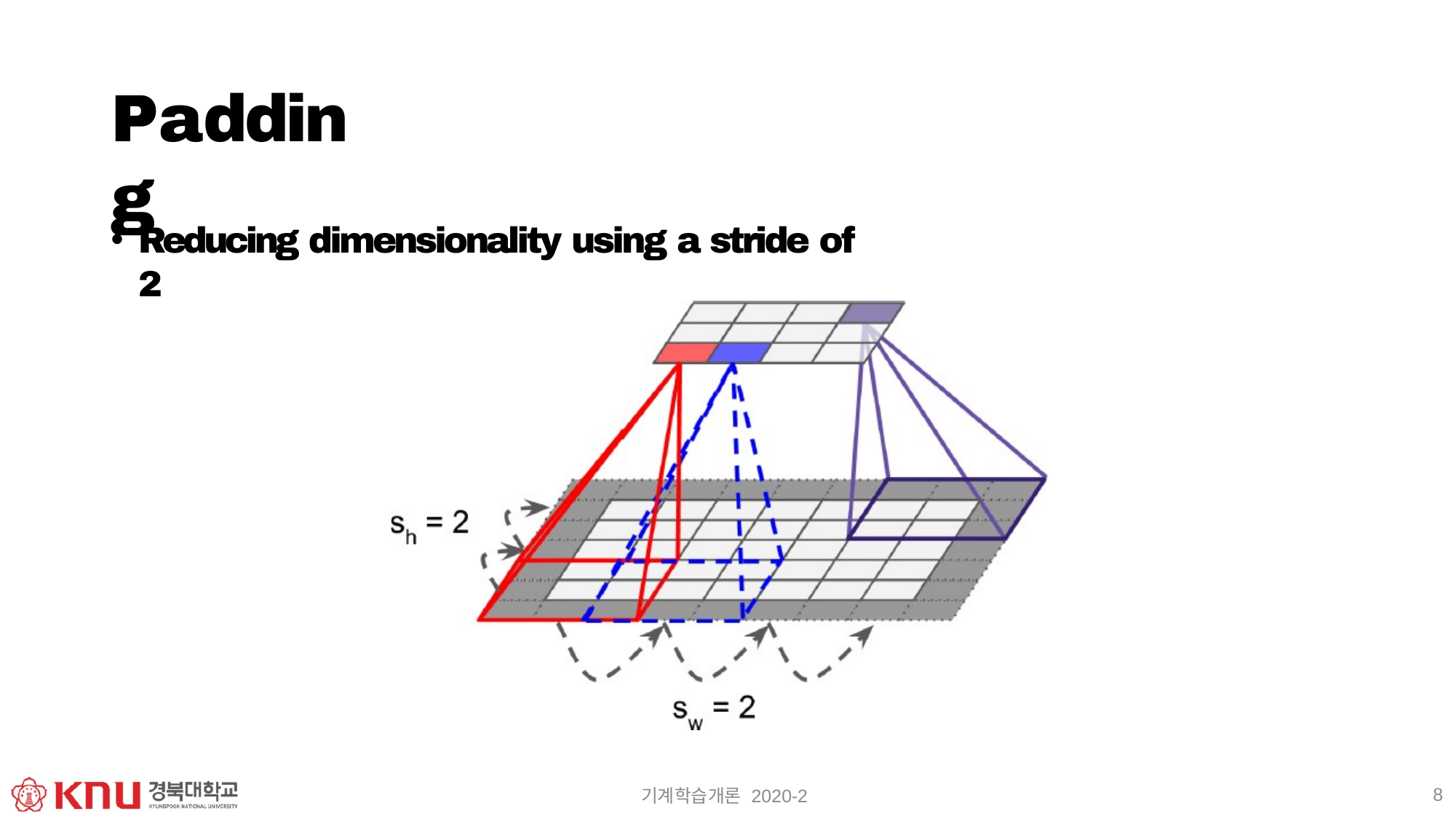

# Padding
Reducing dimensionality using a stride of 2

8
기계학습개론 2020-2